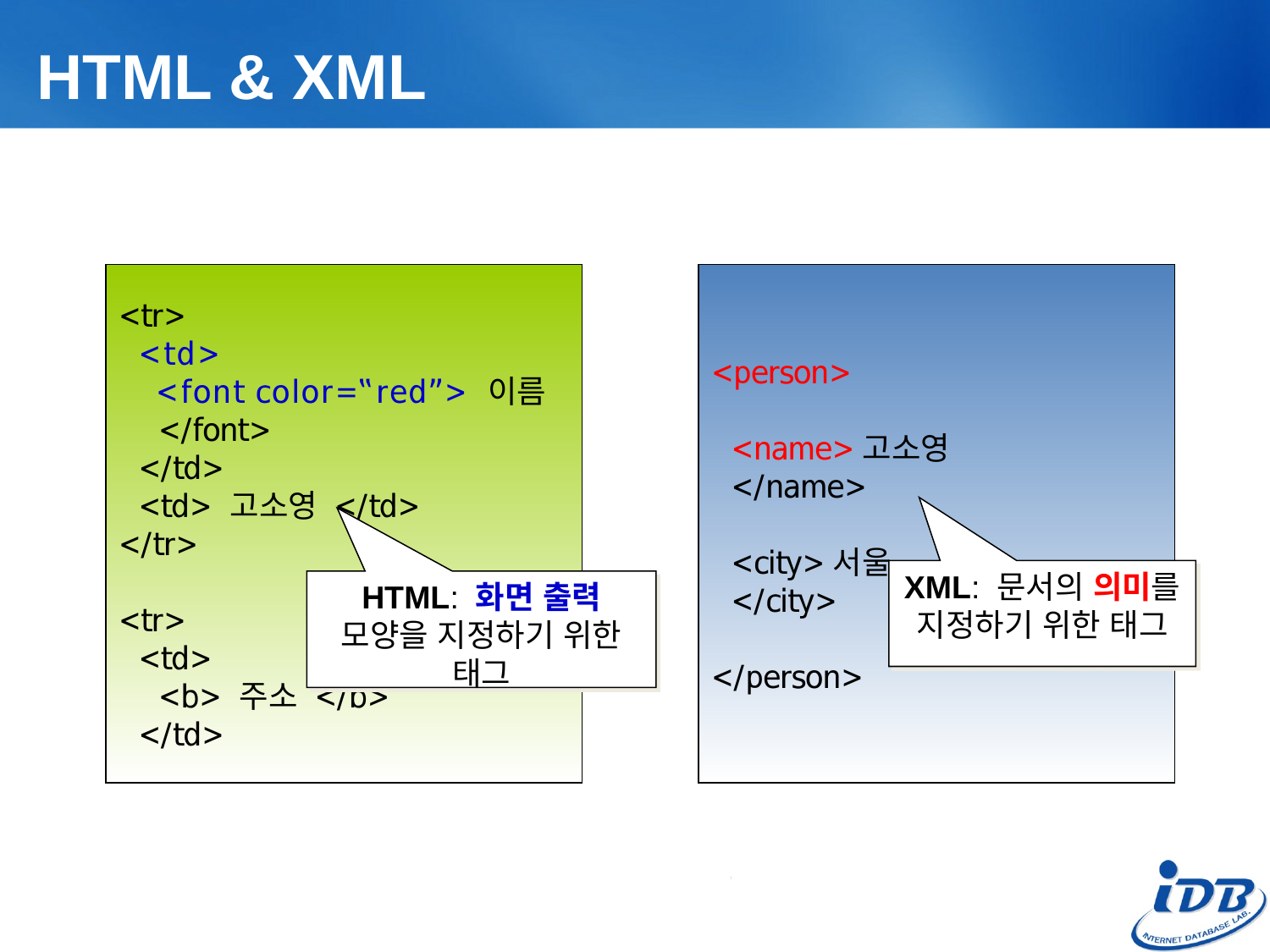

# HTML & XML
<tr>
  <td>
    <font color=“red”> 이름
    </font>
  </td>
  <td> 고소영 </td>
</tr>

<tr>
  <td>
    <b> 주소 </b>
  </td>
<person>

  <name>고소영
  </name>

  <city>서울
  </city>

</person>
XML: 문서의 의미를 지정하기 위한 태그
HTML: 화면 출력 모양을 지정하기 위한 태그